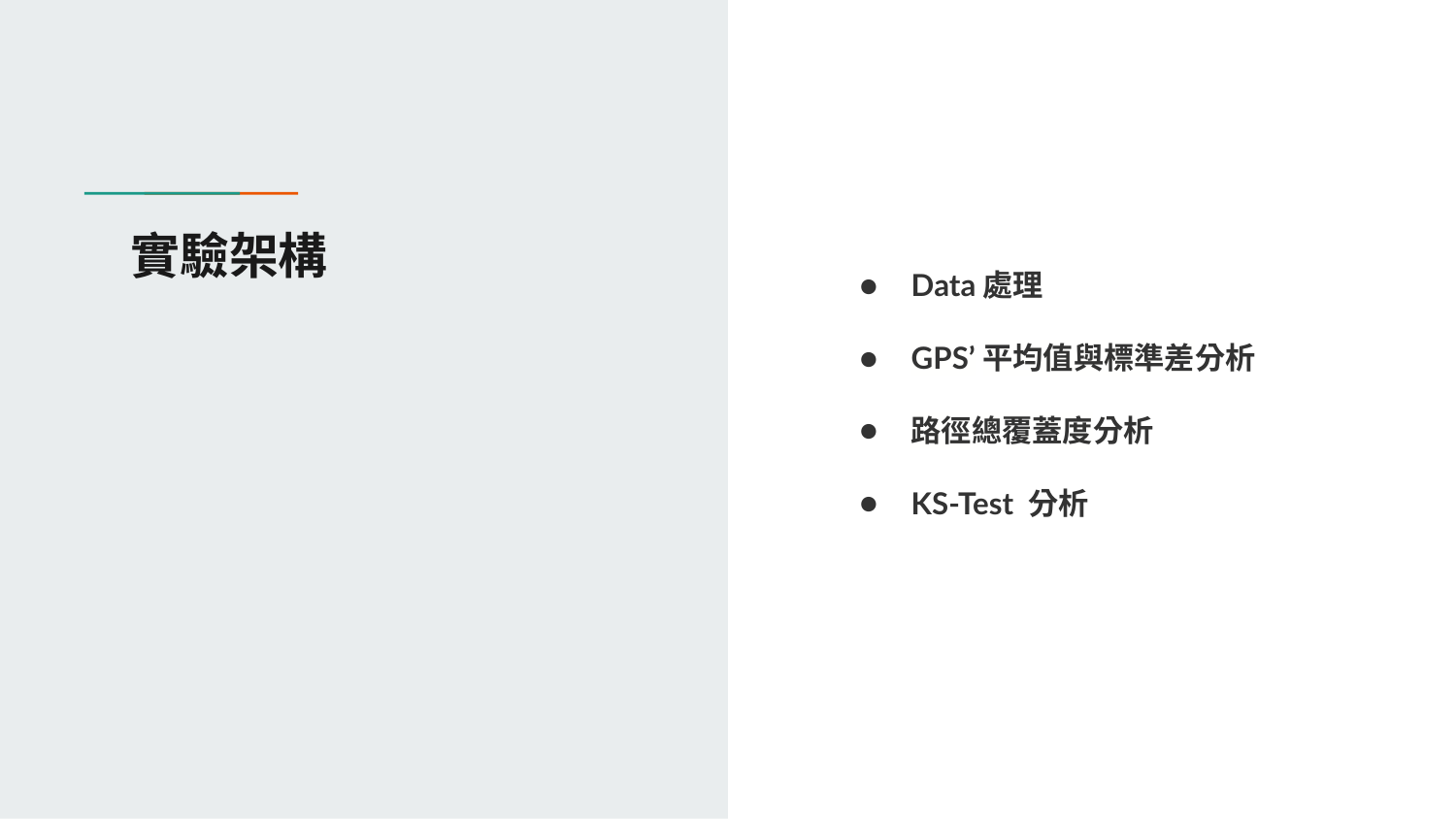

# 實驗架構
Data處理
GPS’平均值與標準差分析
路徑總覆蓋度分析
KS-Test 分析